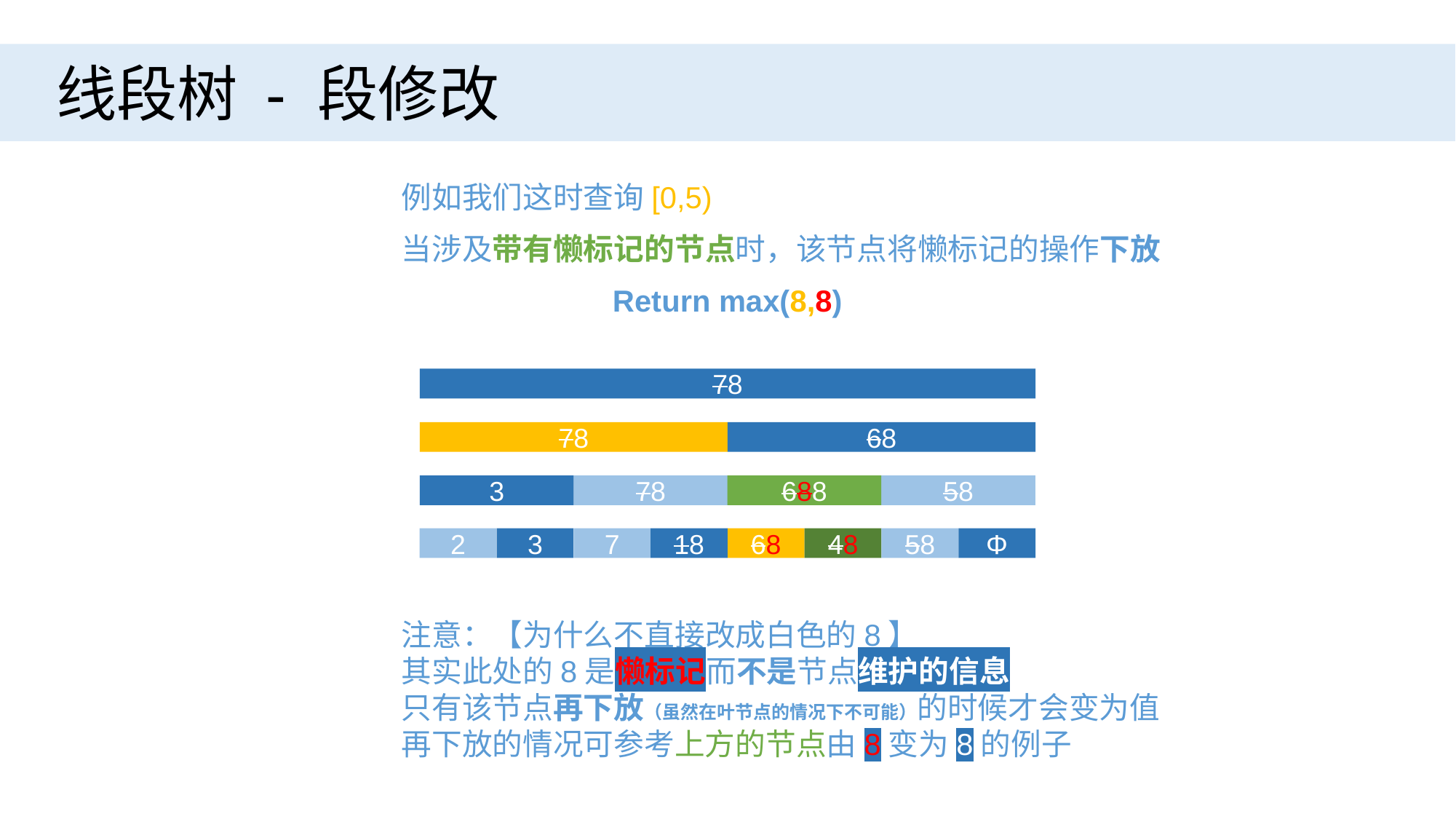

线段树 - 段修改
例如我们这时查询[0,5)
当涉及带有懒标记的节点时，该节点将懒标记的操作下放
Return max(8,8)
78
78
68
688
3
58
78
3
18
2
7
48
Φ
68
58
注意：【为什么不直接改成白色的8】
其实此处的8是懒标记而不是节点维护的信息
只有该节点再下放（虽然在叶节点的情况下不可能）的时候才会变为值
再下放的情况可参考上方的节点由8变为8的例子